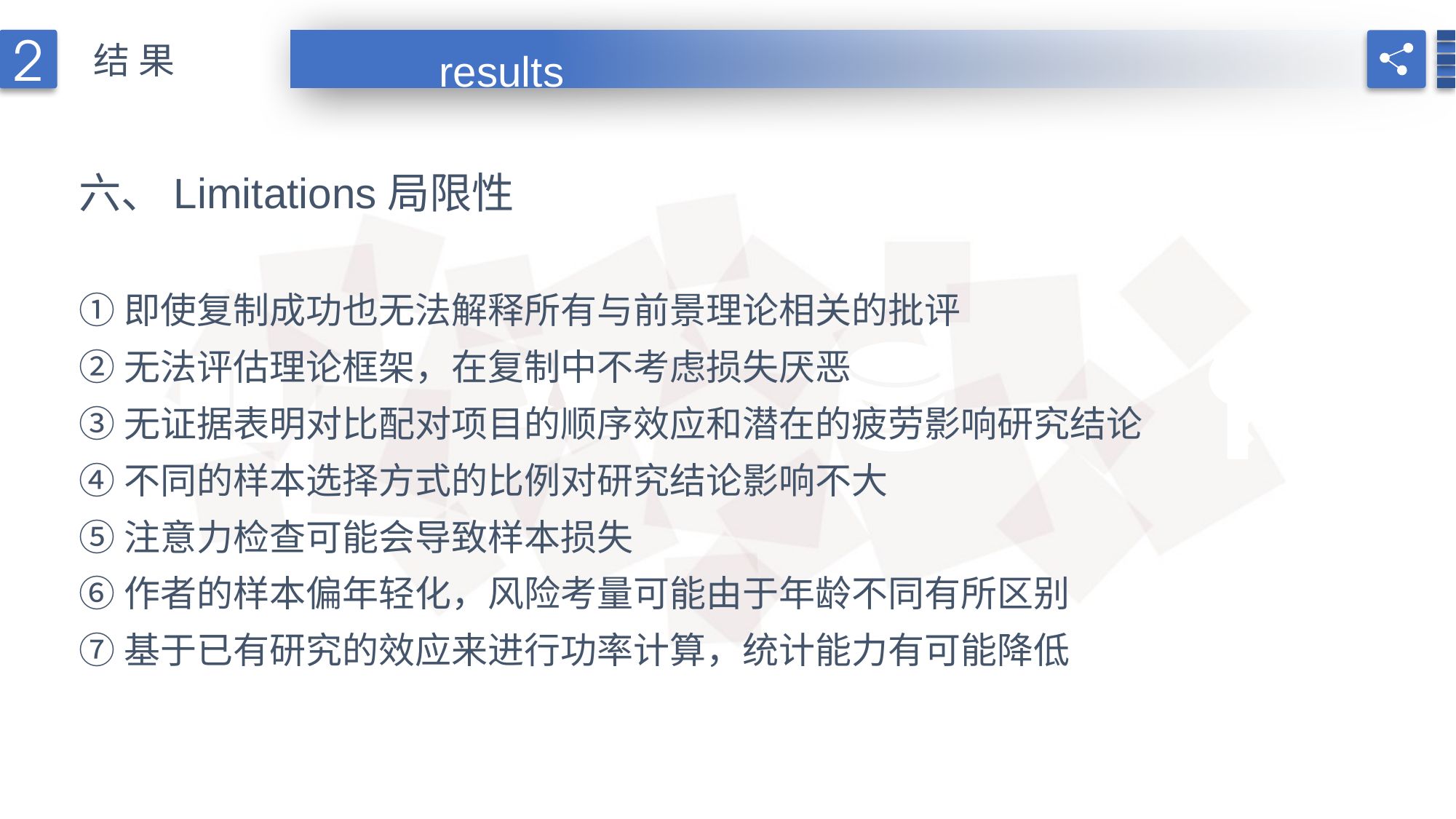

2

结果
results
六、Limitations局限性

①即使复制成功也无法解释所有与前景理论相关的批评
②无法评估理论框架，在复制中不考虑损失厌恶
③无证据表明对比配对项目的顺序效应和潜在的疲劳影响研究结论
④不同的样本选择方式的比例对研究结论影响不大
⑤注意力检查可能会导致样本损失
⑥作者的样本偏年轻化，风险考量可能由于年龄不同有所区别
⑦基于已有研究的效应来进行功率计算，统计能力有可能降低